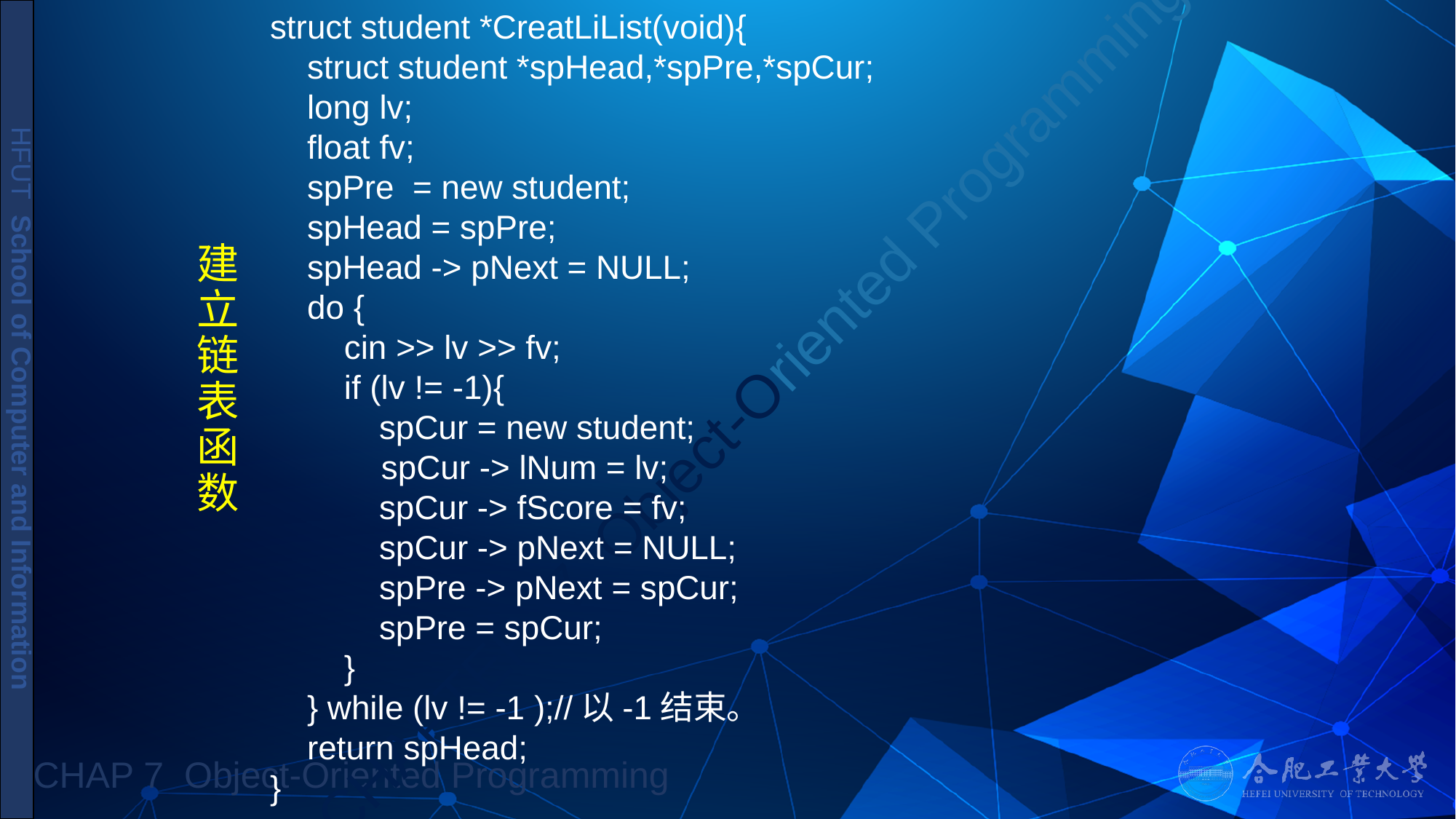

struct student *CreatLiList(void){
    struct student *spHead,*spPre,*spCur;
    long lv;
    float fv;
    spPre  = new student;
    spHead = spPre;
    spHead -> pNext = NULL;
    do {
        cin >> lv >> fv;
        if (lv != -1){
	spCur = new student;
            spCur -> lNum = lv;
	spCur -> fScore = fv;
	spCur -> pNext = NULL;
	spPre -> pNext = spCur;
	spPre = spCur;
        }
    } while (lv != -1 );//以-1结束。
    return spHead;
}
# 建立链表函数